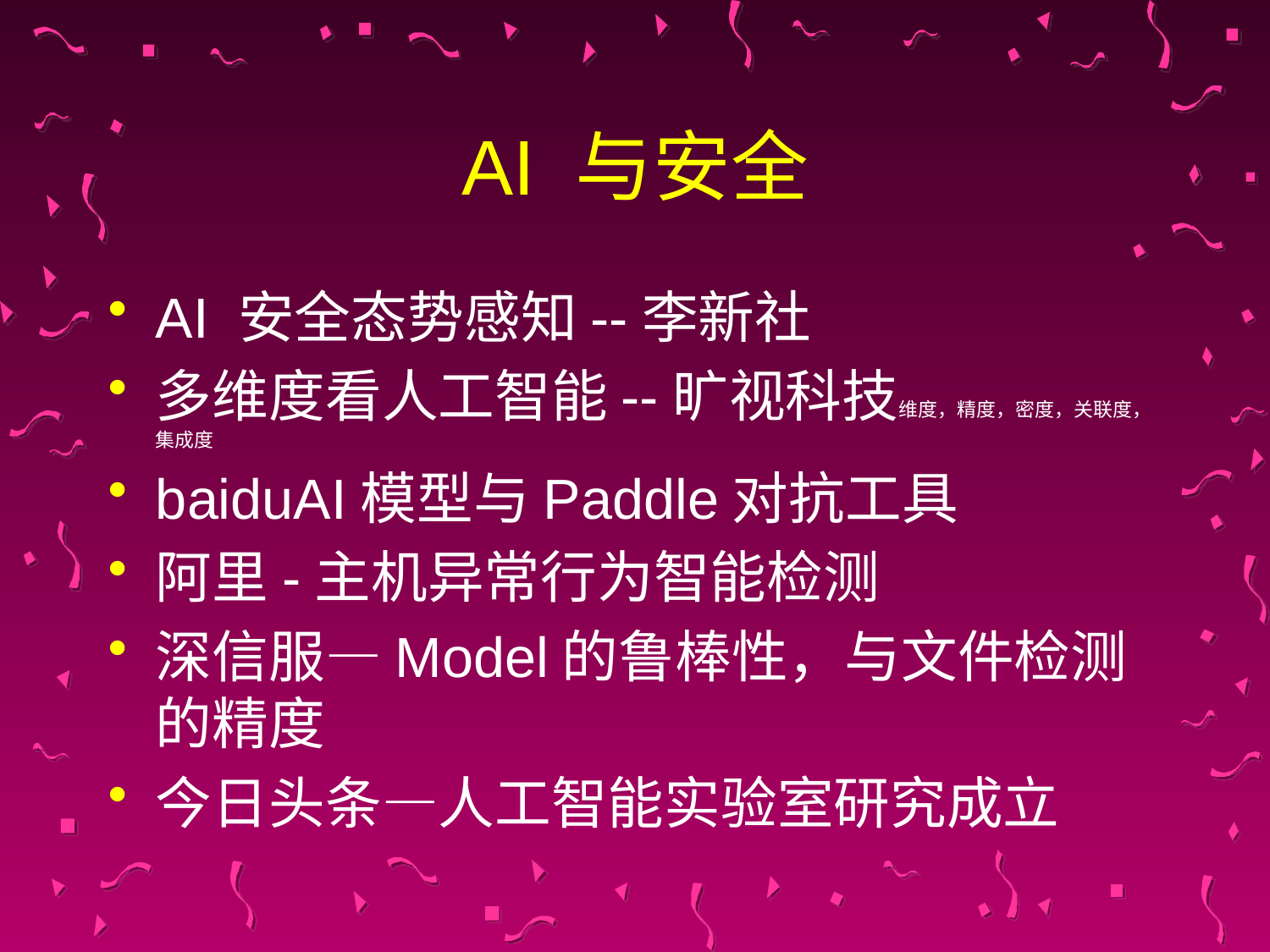

# AI 与安全
AI 安全态势感知--李新社
多维度看人工智能--旷视科技维度，精度，密度，关联度，集成度
baiduAI模型与Paddle对抗工具
阿里-主机异常行为智能检测
深信服—Model的鲁棒性，与文件检测的精度
今日头条—人工智能实验室研究成立